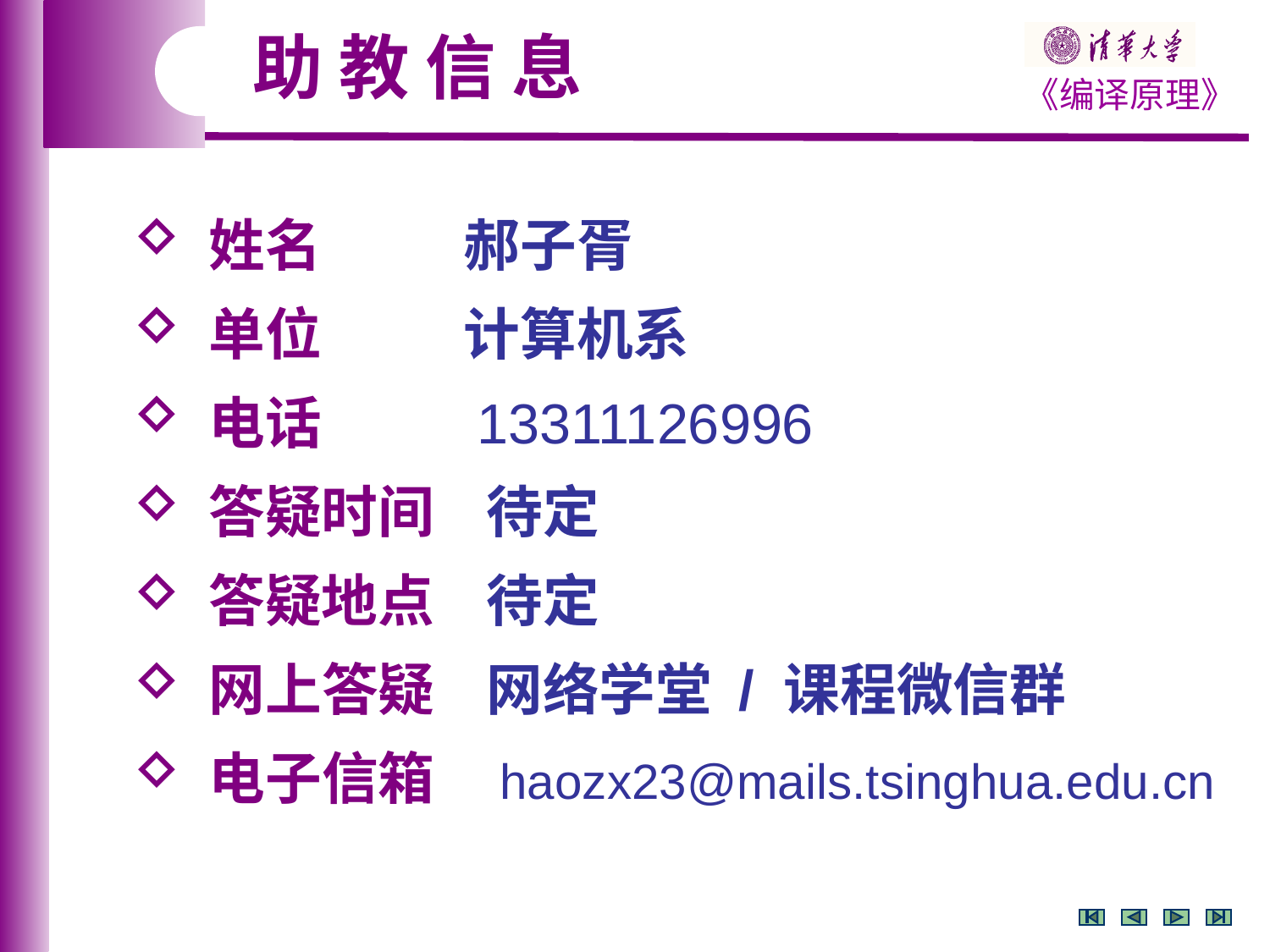

助 教 信 息
 姓名           郝子胥

 单位           计算机系

 电话           13311126996

 答疑时间    待定

 答疑地点    待定

 网上答疑    网络学堂 / 课程微信群

 电子信箱    haozx23@mails.tsinghua.edu.cn